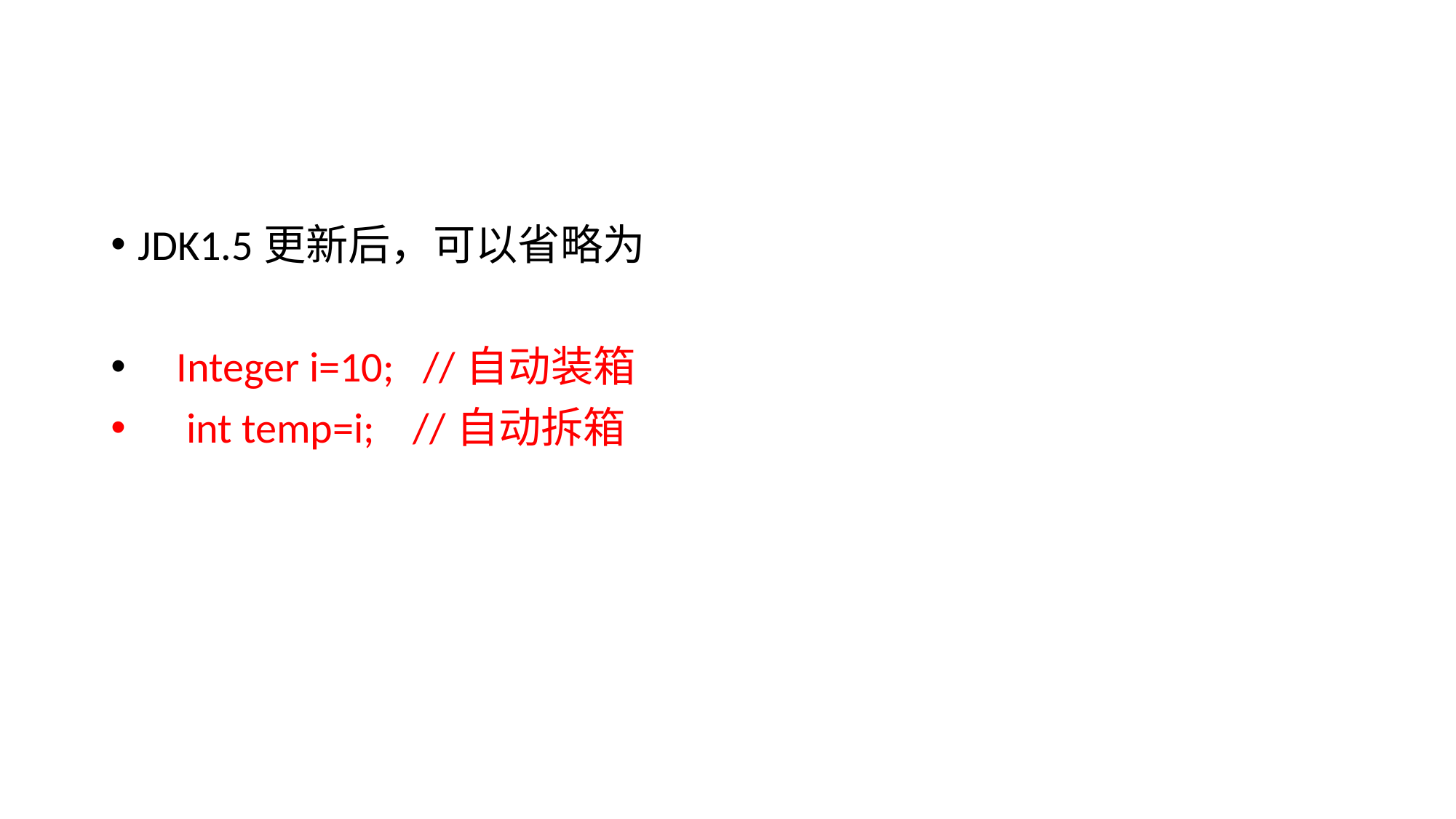

#
JDK1.5更新后，可以省略为

    Integer i=10;   //自动装箱
     int temp=i;    //自动拆箱